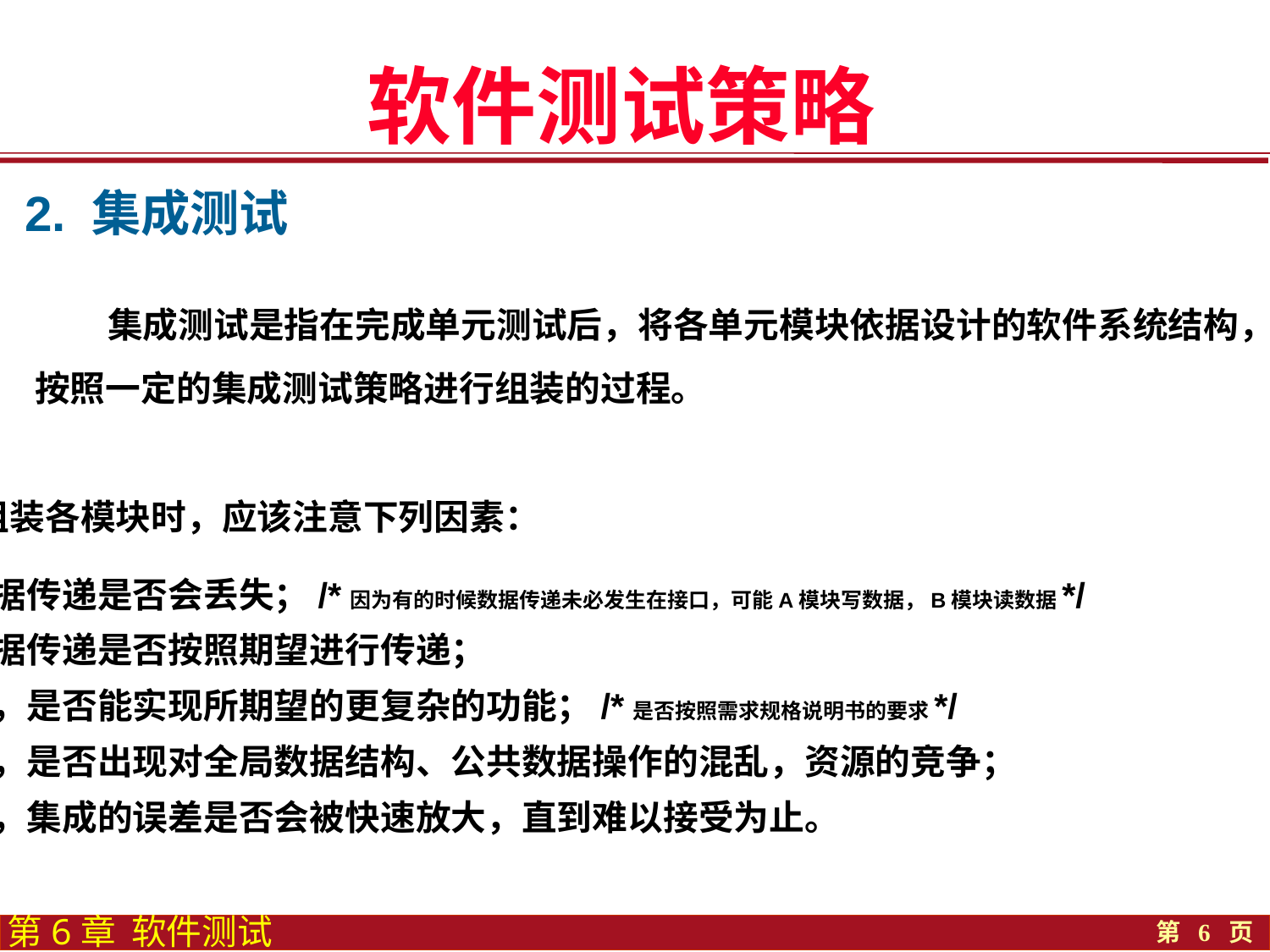

软件测试策略
# 2. 集成测试
        集成测试是指在完成单元测试后，将各单元模块依据设计的软件系统结构，按照一定的集成测试策略进行组装的过程。
        集成测试在组装各模块时，应该注意下列因素：
  各模块间的数据传递是否会丢失；/*因为有的时候数据传递未必发生在接口，可能A模块写数据，B模块读数据*/
  各模块间的数据传递是否按照期望进行传递；
  各模块组装后，是否能实现所期望的更复杂的功能；/*是否按照需求规格说明书的要求*/
  各模块组装后，是否出现对全局数据结构、公共数据操作的混乱，资源的竞争；
  各模块组装后，集成的误差是否会被快速放大，直到难以接受为止。